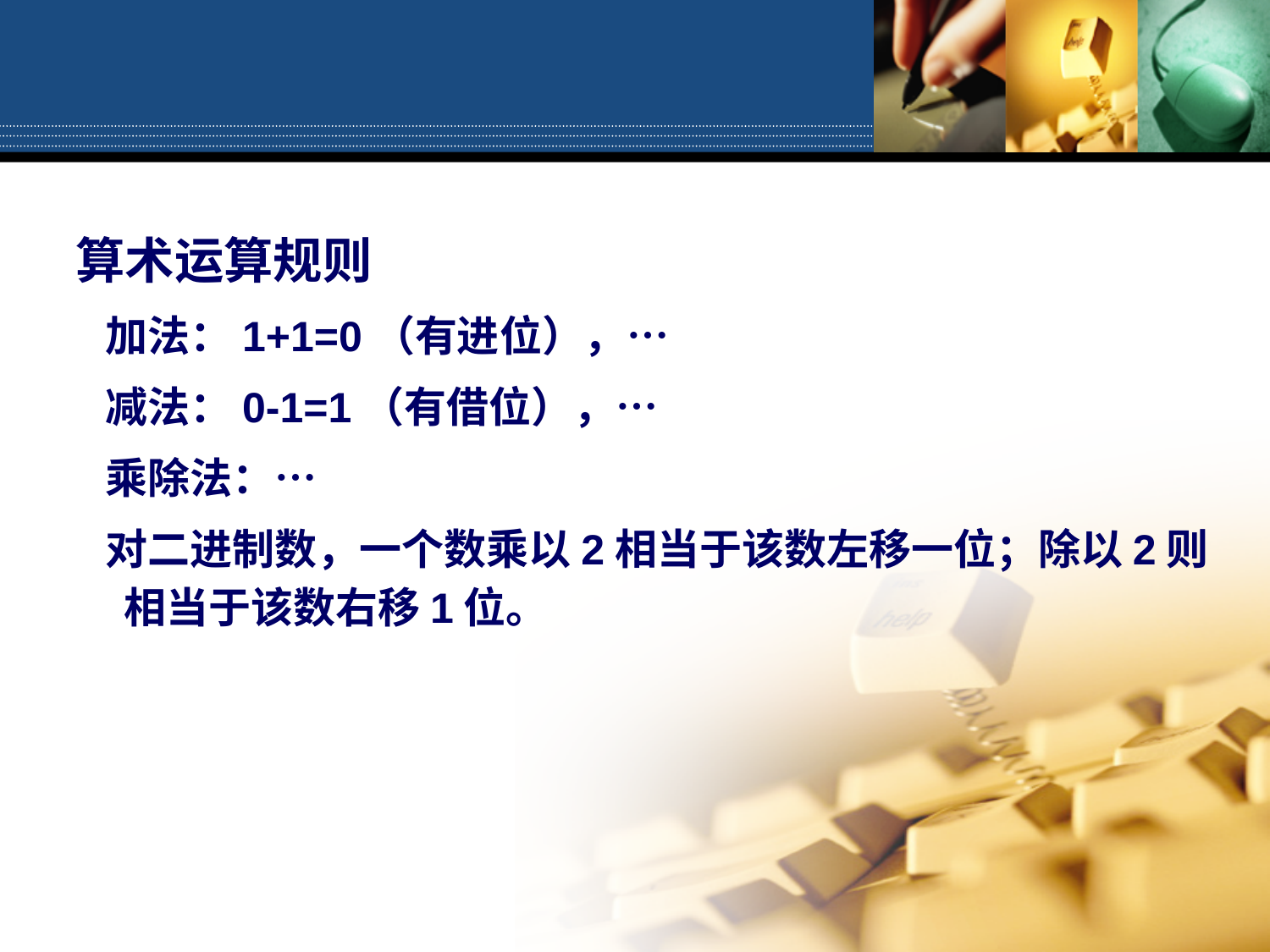

算术运算规则
  加法：1+1=0（有进位），…
  减法：0-1=1（有借位），…
  乘除法：…
  对二进制数，一个数乘以2相当于该数左移一位；除以2则相当于该数右移1位。